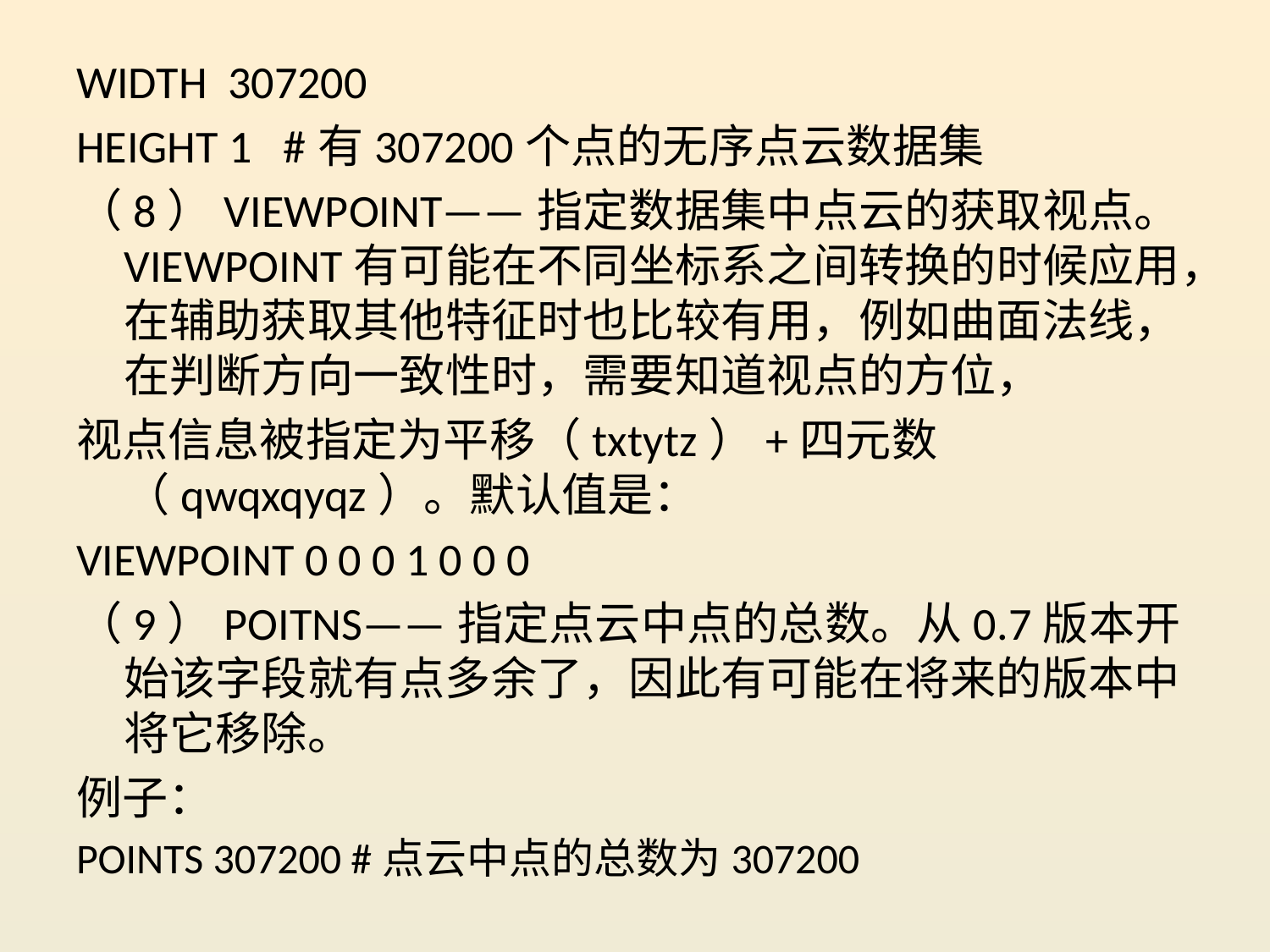

WIDTH  307200
HEIGHT 1   #有307200个点的无序点云数据集
（8）VIEWPOINT——指定数据集中点云的获取视点。VIEWPOINT有可能在不同坐标系之间转换的时候应用，在辅助获取其他特征时也比较有用，例如曲面法线，在判断方向一致性时，需要知道视点的方位，
视点信息被指定为平移（txtytz）+四元数（qwqxqyqz）。默认值是：
VIEWPOINT 0 0 0 1 0 0 0
（9）POITNS——指定点云中点的总数。从0.7版本开始该字段就有点多余了，因此有可能在将来的版本中将它移除。
例子：
POINTS 307200 #点云中点的总数为307200